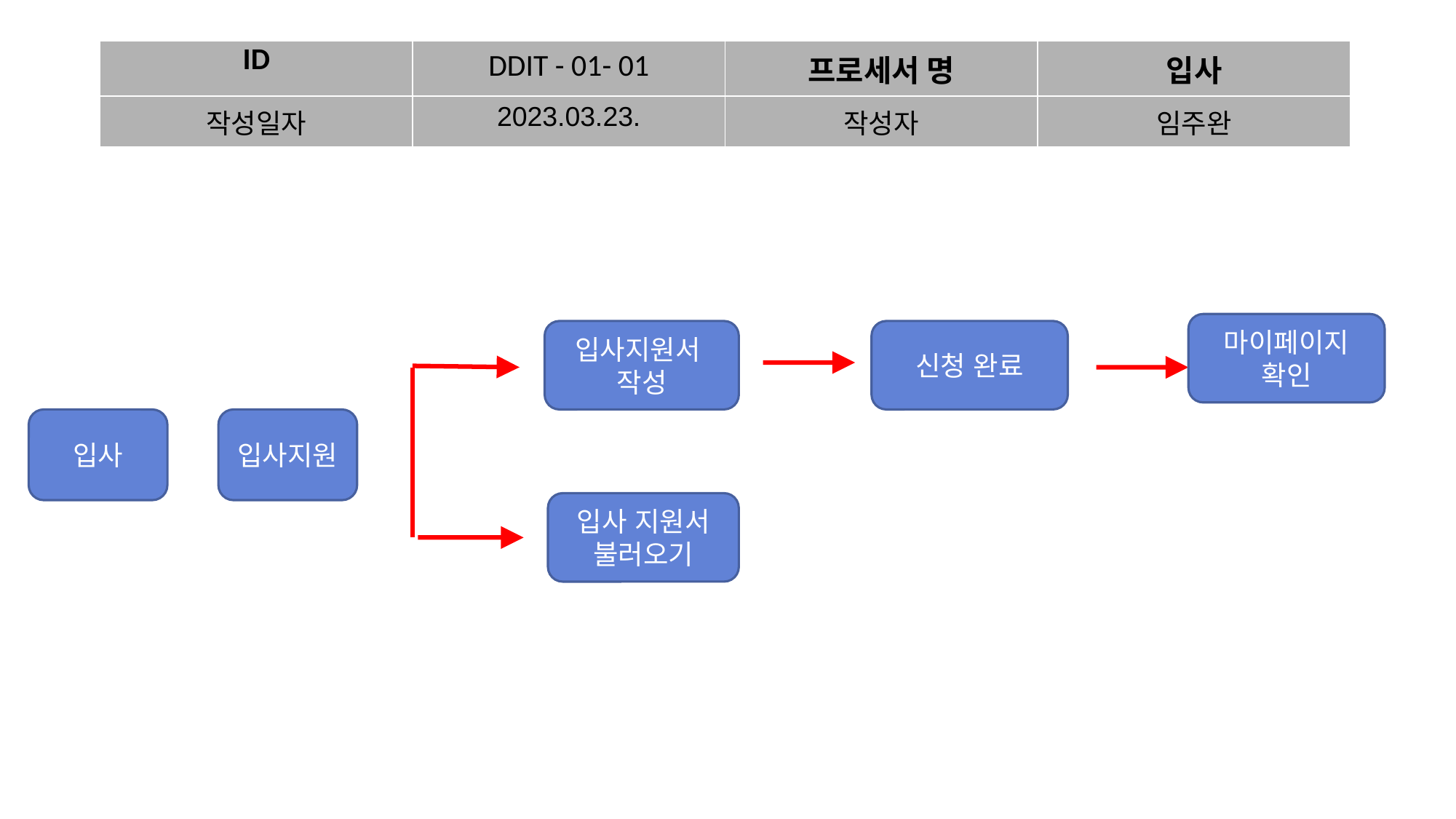

| ID | DDIT - 01- 01 | 프로세서 명 | 입사 |
| --- | --- | --- | --- |
| 작성일자 | 2023.03.23. | 작성자 | 임주완 |
마이페이지 확인
입사지원서
작성
신청 완료
입사
입사지원
입사 지원서 불러오기